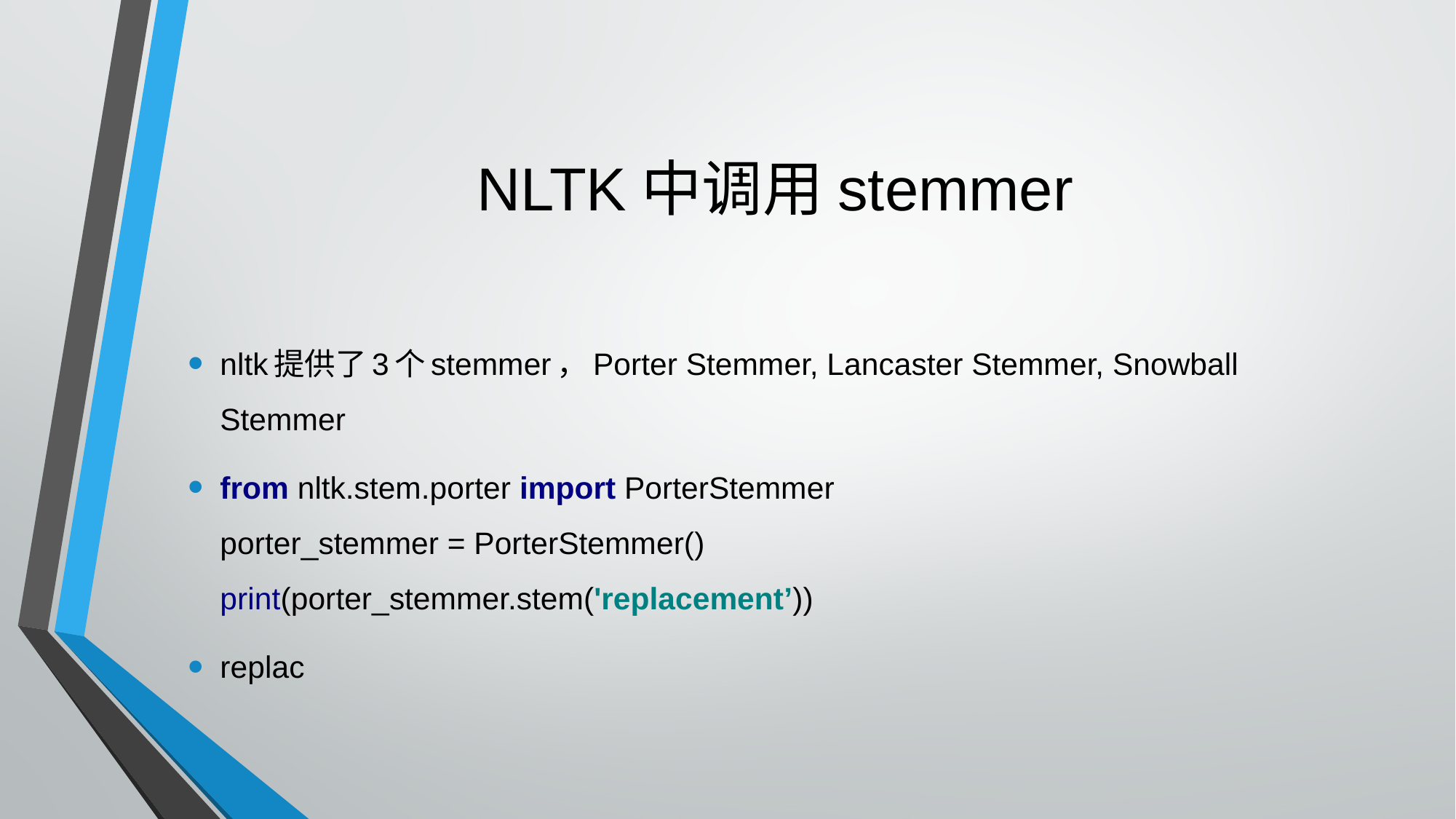

# NLTK中调用stemmer
nltk提供了3个stemmer，Porter Stemmer, Lancaster Stemmer, Snowball Stemmer
from nltk.stem.porter import PorterStemmer
porter_stemmer = PorterStemmer()
print(porter_stemmer.stem('replacement’))
replac